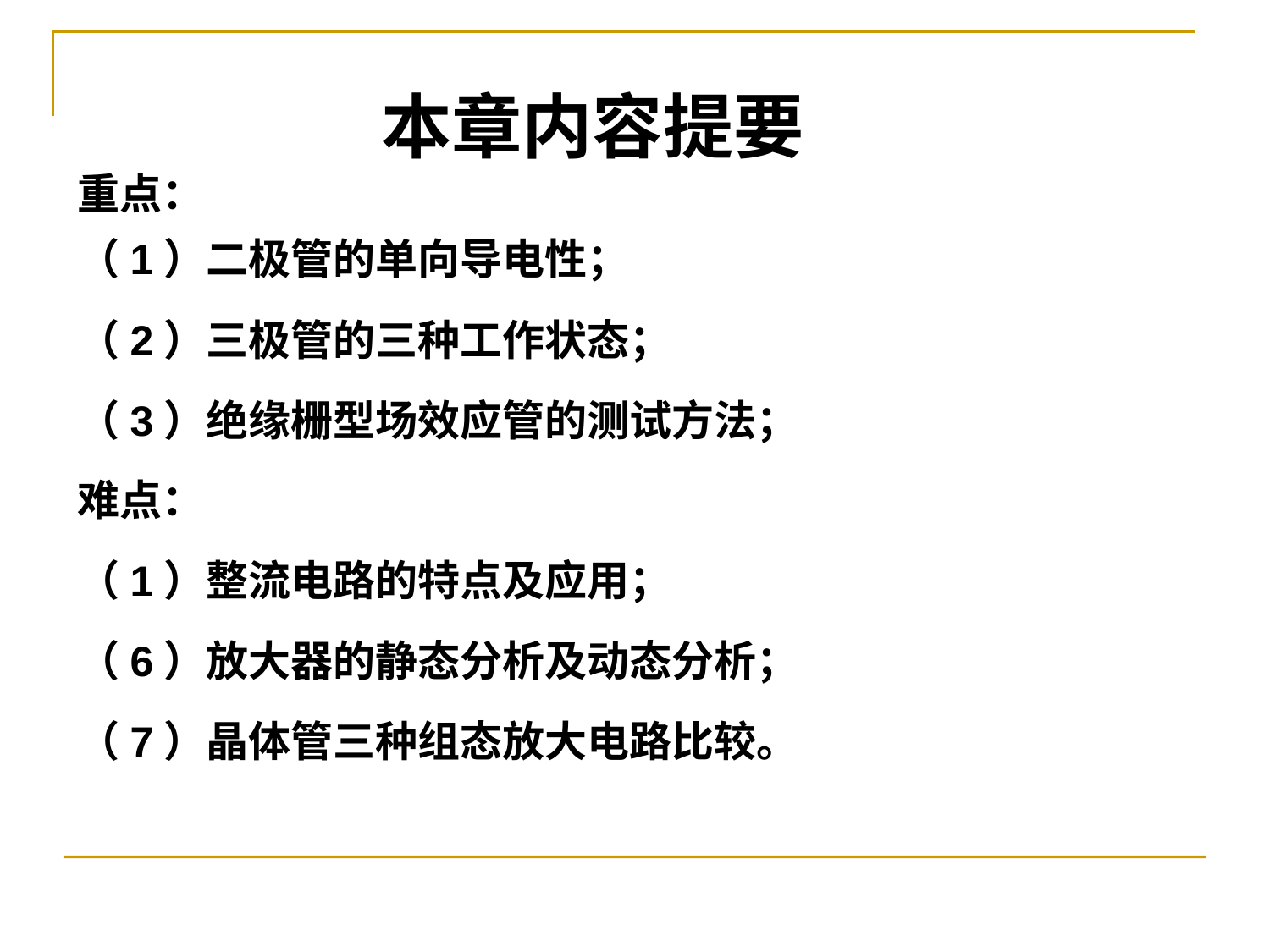

本章内容提要
重点：
（1）二极管的单向导电性；
（2）三极管的三种工作状态；
（3）绝缘栅型场效应管的测试方法；
难点：
（1）整流电路的特点及应用；
（6）放大器的静态分析及动态分析；
（7）晶体管三种组态放大电路比较。